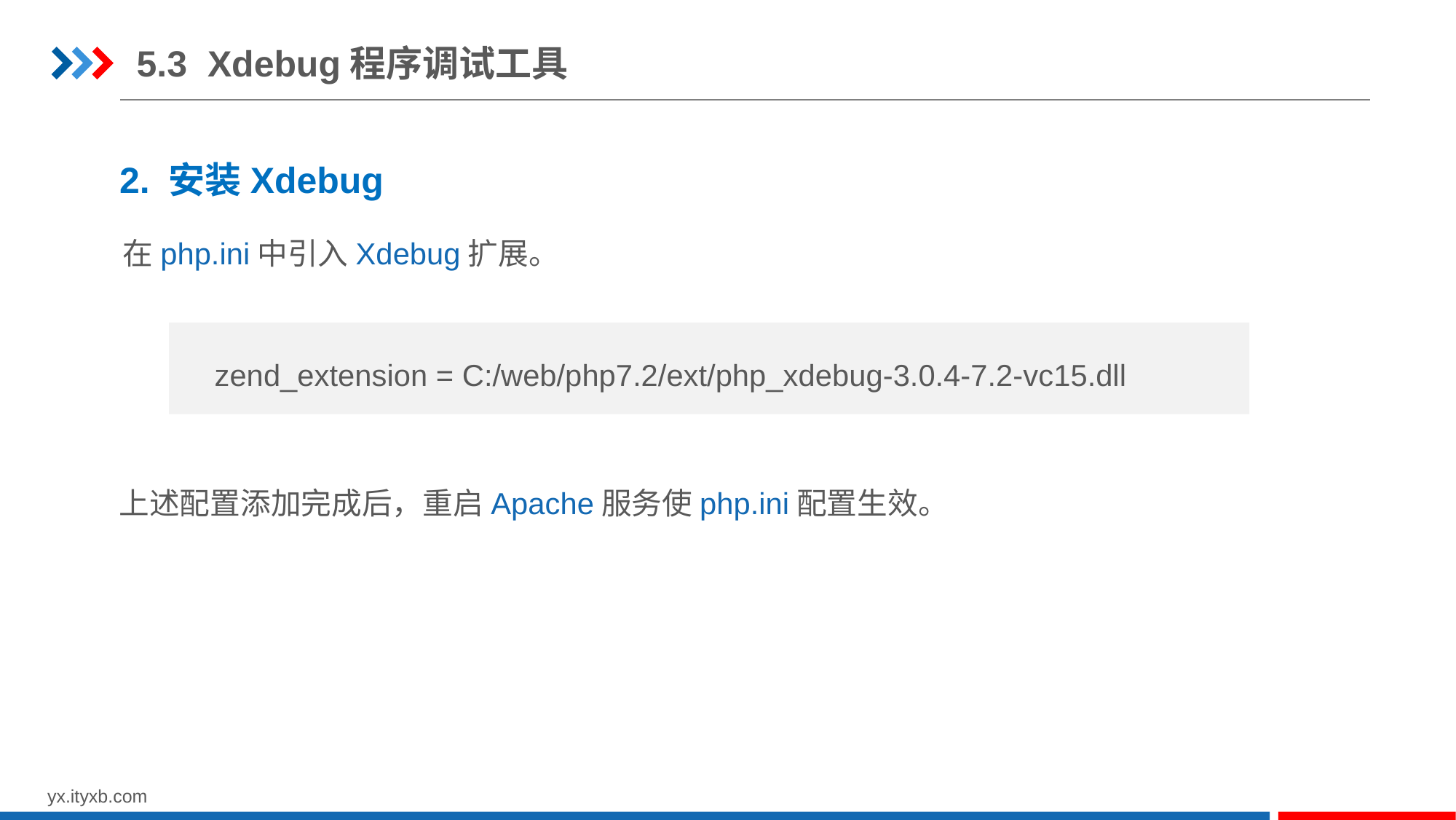

5.3  Xdebug程序调试工具
2. 安装Xdebug
在php.ini中引入Xdebug扩展。

zend_extension = C:/web/php7.2/ext/php_xdebug-3.0.4-7.2-vc15.dll
上述配置添加完成后，重启Apache服务使php.ini配置生效。